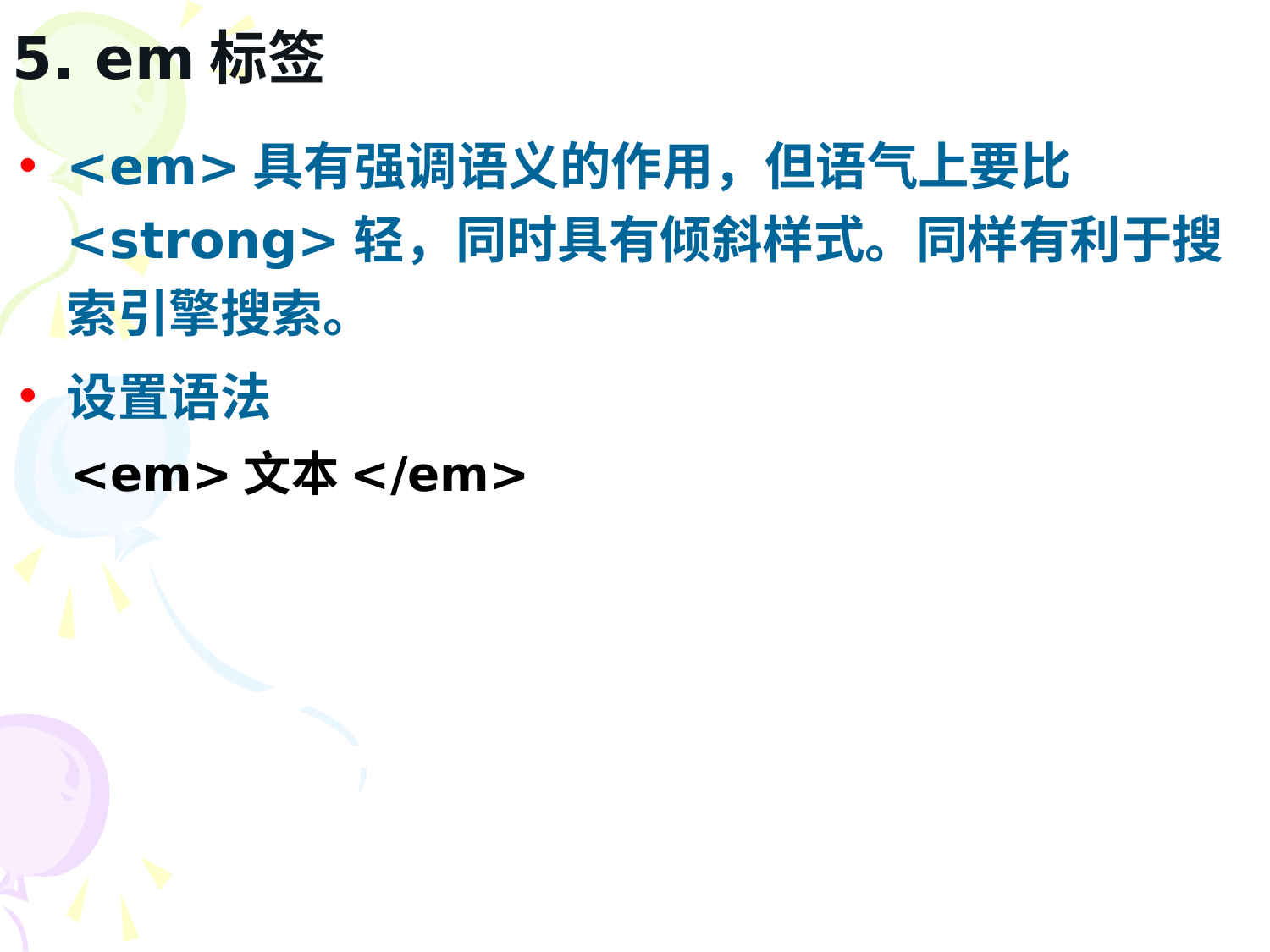

# 5. em标签

<em>具有强调语义的作用，但语气上要比<strong>轻，同时具有倾斜样式。同样有利于搜索引擎搜索。
设置语法
   <em>文本</em>